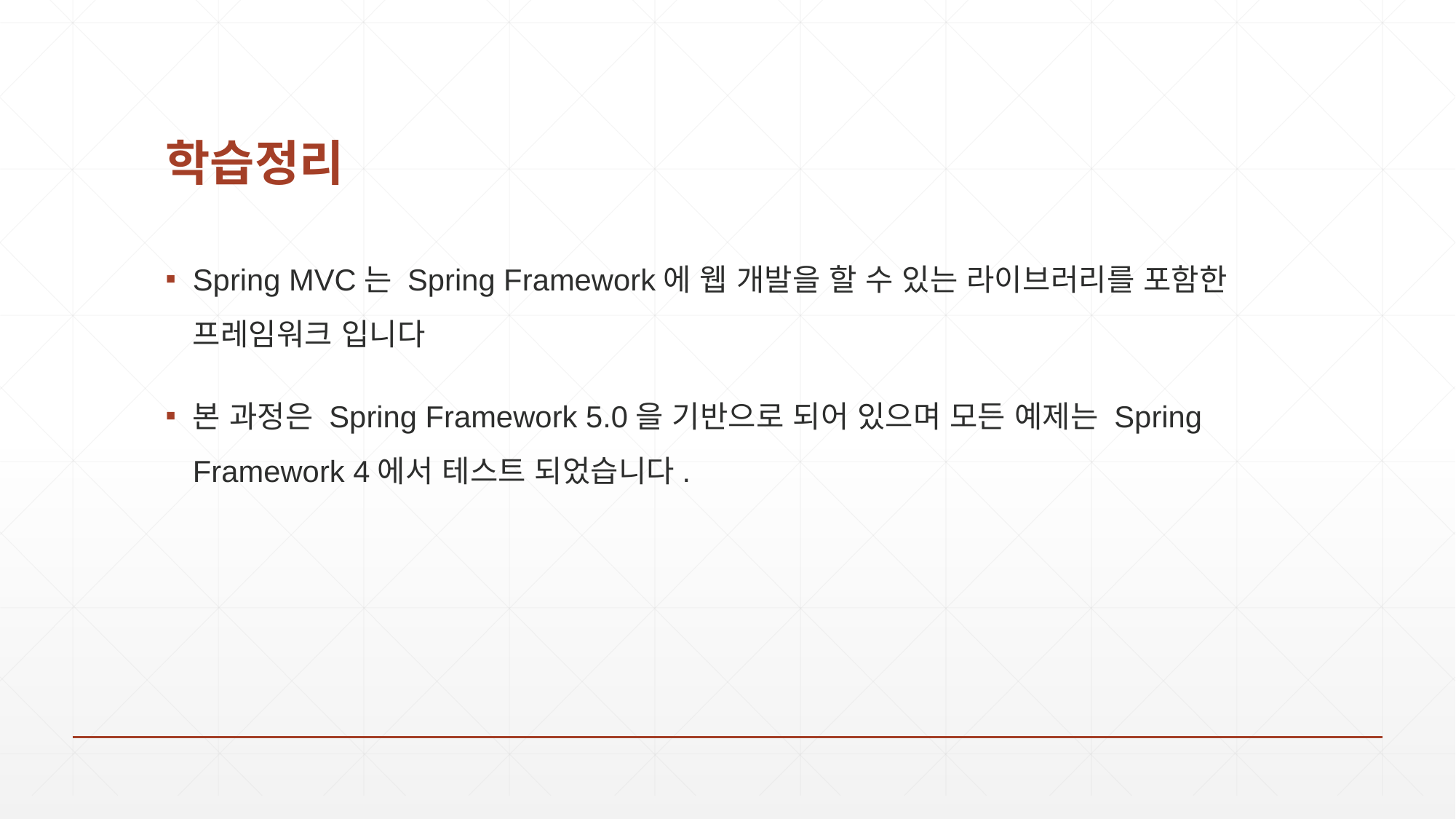

# 학습정리
Spring MVC는 Spring Framework에 웹 개발을 할 수 있는 라이브러리를 포함한 프레임워크 입니다
본 과정은 Spring Framework 5.0을 기반으로 되어 있으며 모든 예제는 Spring Framework 4에서 테스트 되었습니다.